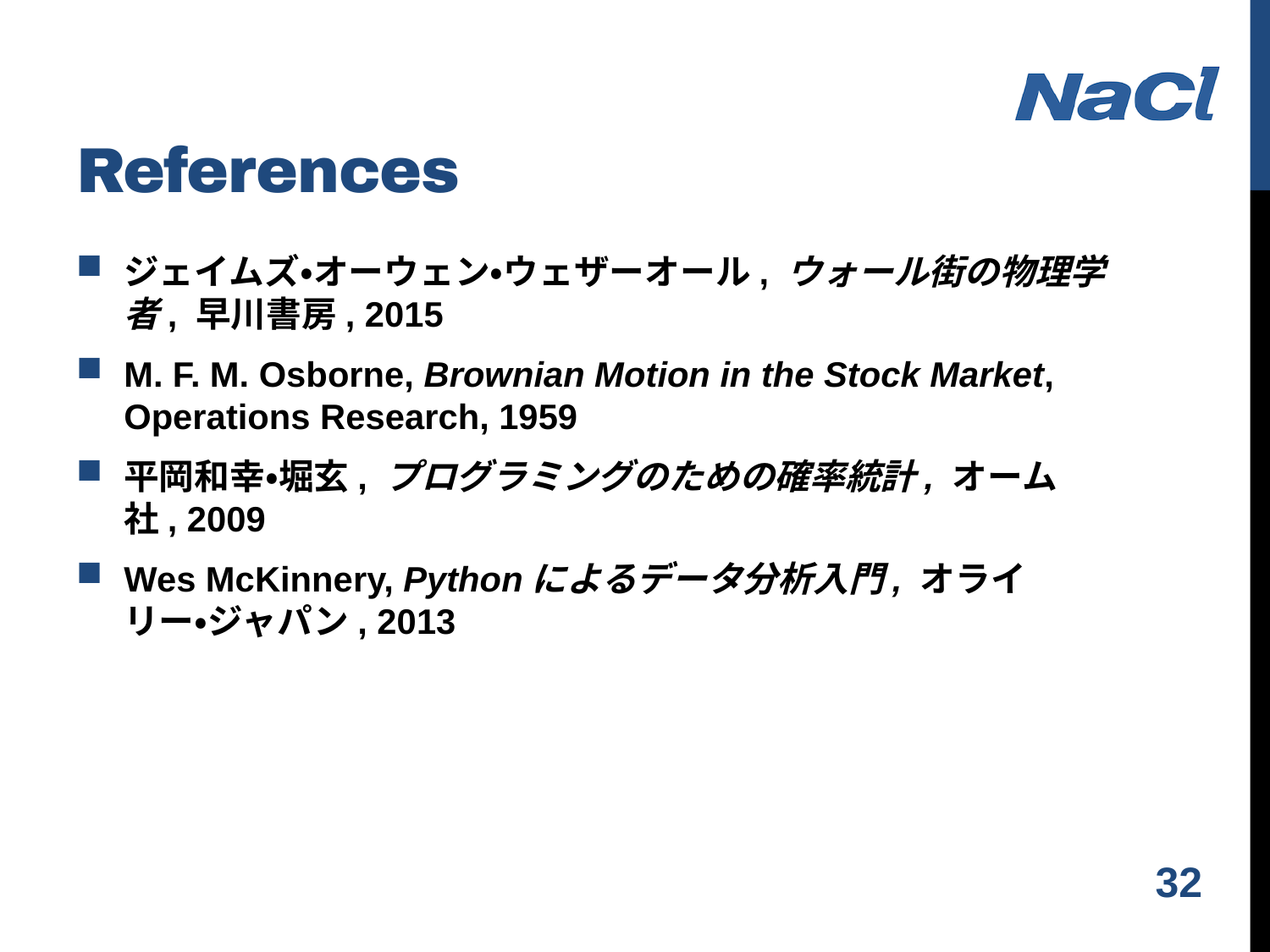

# References
ジェイムズ・オーウェン・ウェザーオール, ウォール街の物理学者, 早川書房, 2015
M. F. M. Osborne, Brownian Motion in the Stock Market,
Operations Research, 1959
平岡和幸・堀玄, プログラミングのための確率統計, オーム社, 2009
Wes McKinnery, Pythonによるデータ分析入門, オライリー・ジャパン, 2013
32